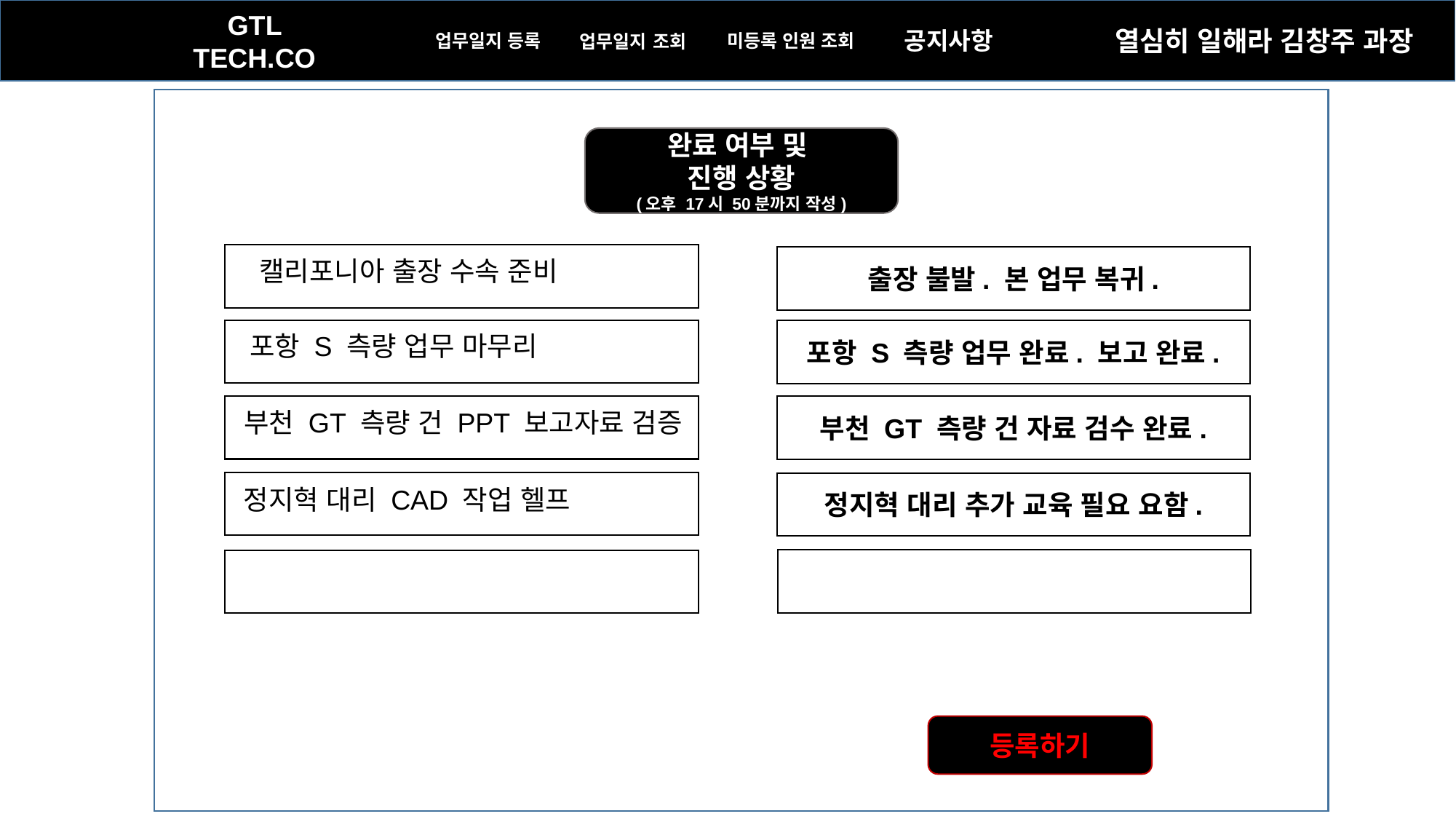

GTL TECH.CO
업무일지 조회
열심히 일해라 김창주 과장
업무일지 등록
미등록 인원 조회
공지사항

완료 여부 및
진행 상황
(오후 17시 50분까지 작성)
업무일지 등록

캘리포니아 출장 수속 준비
출장 불발. 본 업무 복귀.

계획된 주요 업무
(오전 8시 50분까지 작성)

포항 S 측량 업무 마무리
포항 S 측량 업무 완료. 보고 완료.

추가된 업무, 협조 및 개선 필요 사항
(오후 17시 50분까지 작성)

부천 GT 측량 건 PPT 보고자료 검증
부천 GT 측량 건 자료 검수 완료.

정지혁 대리 추가 교육 필요 요함.

정지혁 대리 CAD 작업 헬프
완료 여부 및
진행 상황
(오후 17시 50분까지 작성)

등록하기